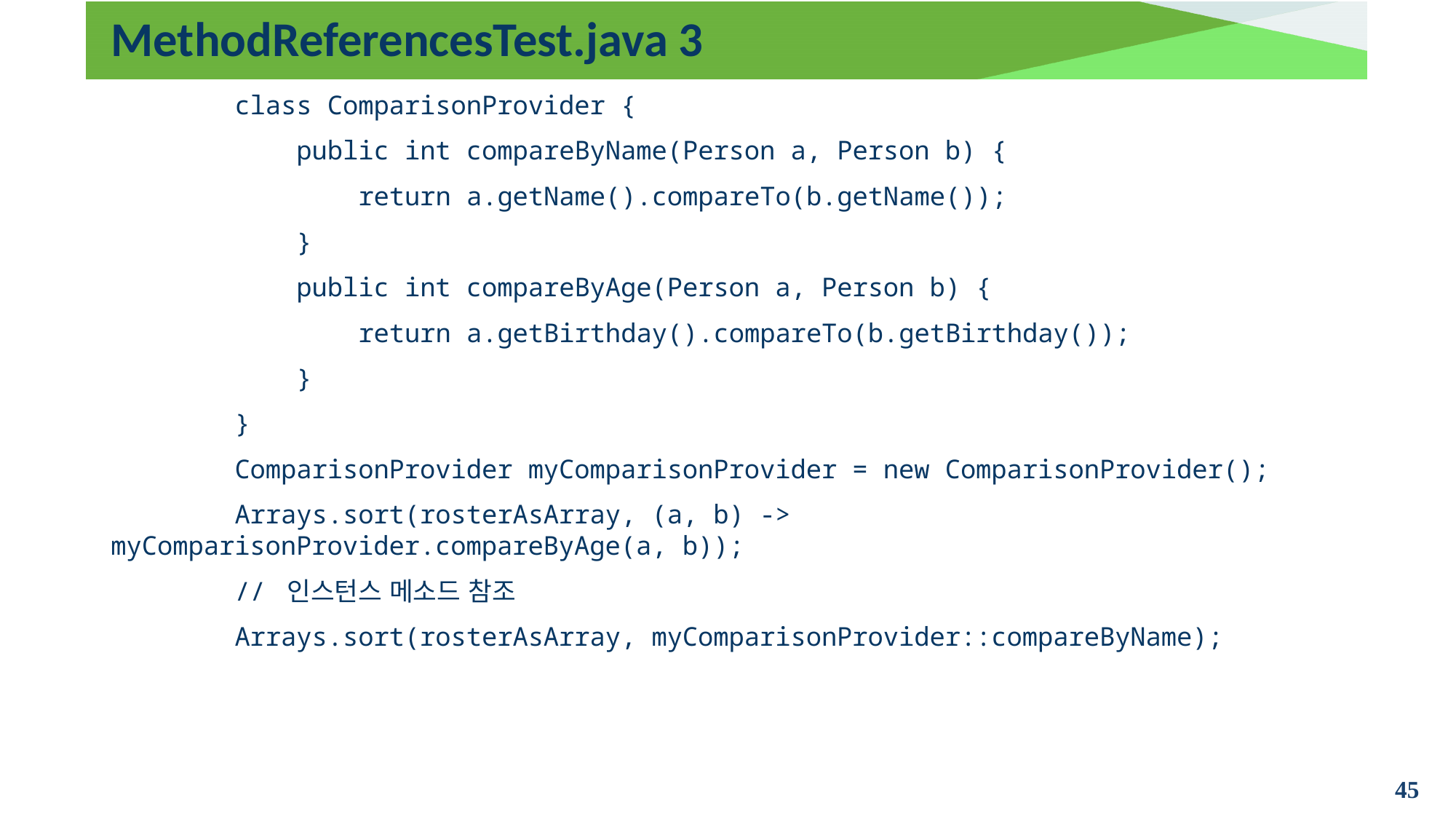

# MethodReferencesTest.java 3
        class ComparisonProvider {
            public int compareByName(Person a, Person b) {
                return a.getName().compareTo(b.getName());
            }
            public int compareByAge(Person a, Person b) {
                return a.getBirthday().compareTo(b.getBirthday());
            }
        }
        ComparisonProvider myComparisonProvider = new ComparisonProvider();
        Arrays.sort(rosterAsArray, (a, b) -> myComparisonProvider.compareByAge(a, b));
        // 인스턴스 메소드 참조
        Arrays.sort(rosterAsArray, myComparisonProvider::compareByName);

45